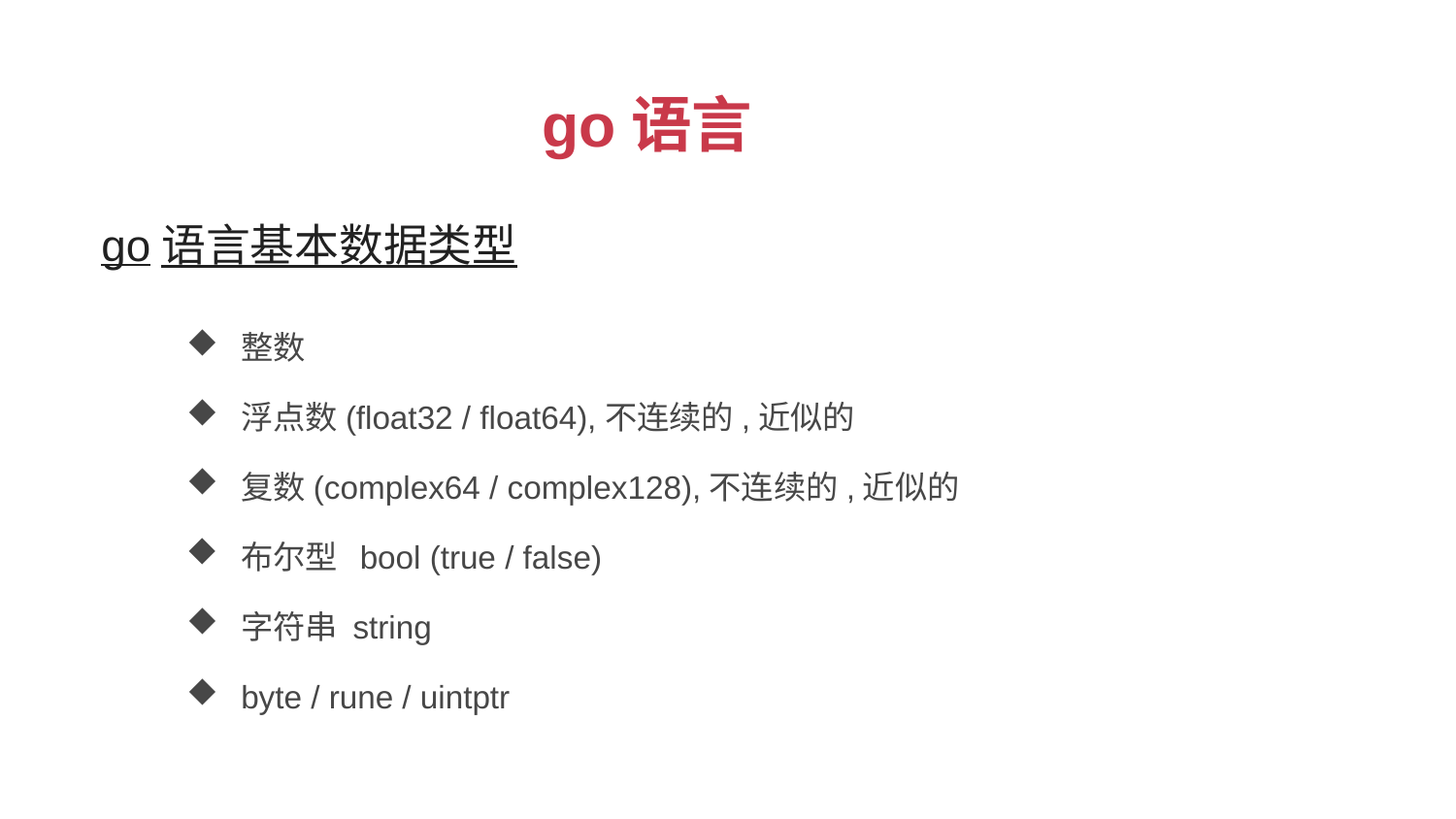

go语言
 go语言基本数据类型
整数
浮点数(float32 / float64),不连续的,近似的
复数(complex64 / complex128),不连续的,近似的
布尔型  bool (true / false)
字符串 string
byte / rune / uintptr